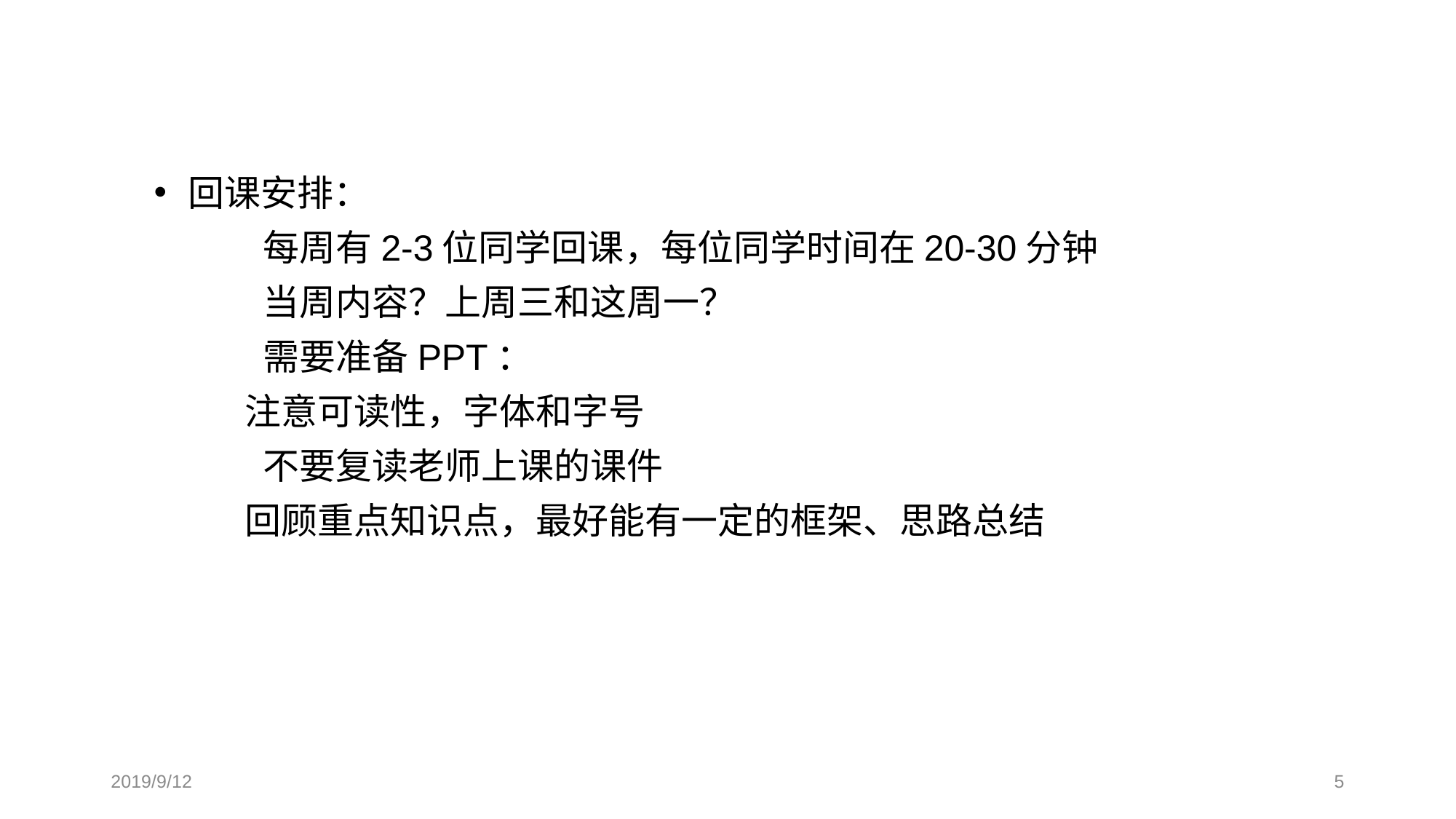

回课安排：
	每周有2-3位同学回课，每位同学时间在20-30分钟
	当周内容？上周三和这周一？
  	需要准备PPT：
          注意可读性，字体和字号
	不要复读老师上课的课件
          回顾重点知识点，最好能有一定的框架、思路总结

2019/9/12
5